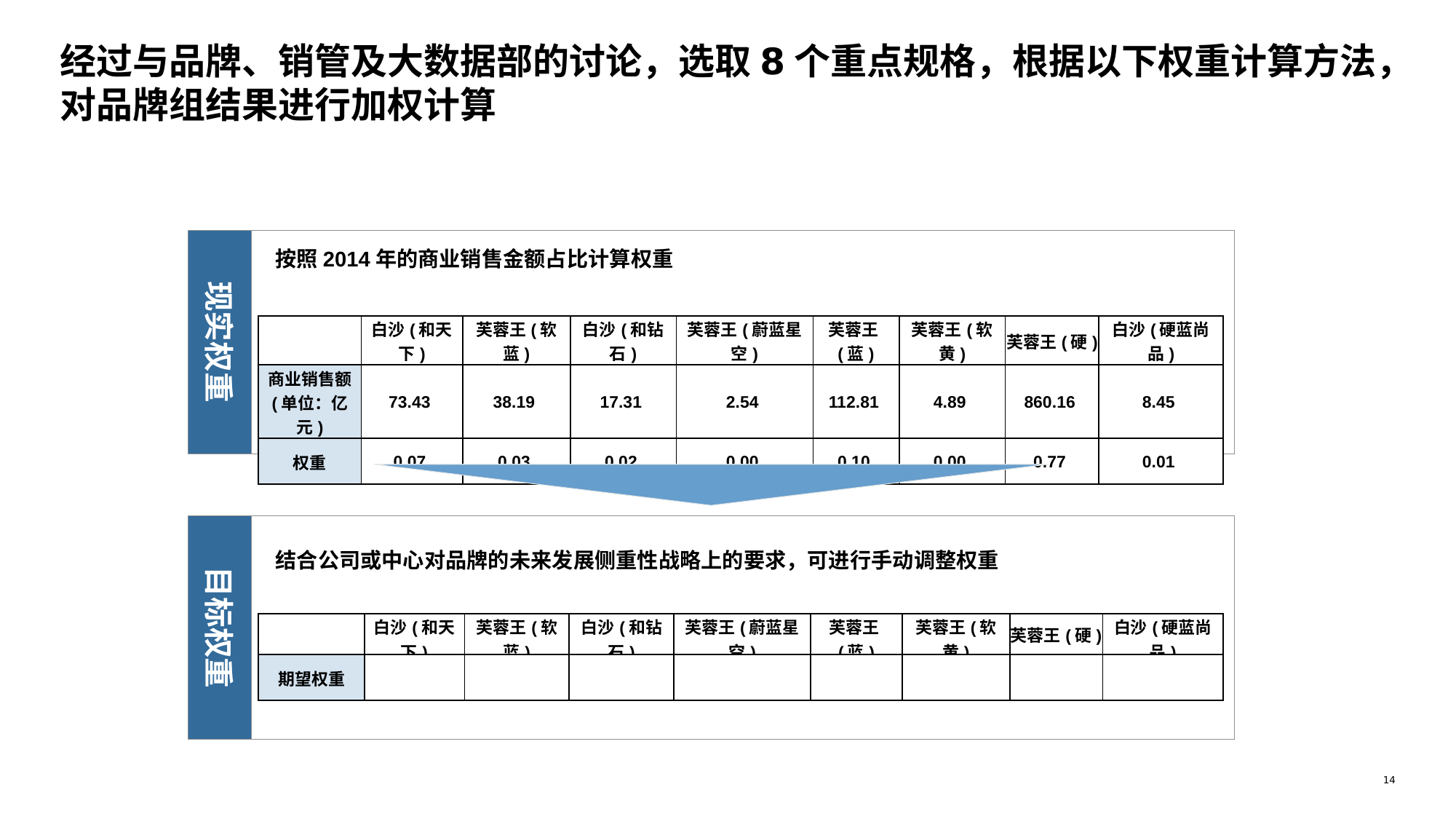

# 经过与品牌、销管及大数据部的讨论，选取8个重点规格，根据以下权重计算方法，对品牌组结果进行加权计算
现实权重

按照2014年的商业销售金额占比计算权重
|  | 白沙(和天下) | 芙蓉王(软蓝) | 白沙(和钻石) | 芙蓉王(蔚蓝星空) | 芙蓉王(蓝) | 芙蓉王(软黄) | 芙蓉王(硬) | 白沙(硬蓝尚品) |
| --- | --- | --- | --- | --- | --- | --- | --- | --- |
| 商业销售额 (单位：亿元) | 73.43 | 38.19 | 17.31 | 2.54 | 112.81 | 4.89 | 860.16 | 8.45 |
| 权重 | 0.07 | 0.03 | 0.02 | 0.00 | 0.10 | 0.00 | 0.77 | 0.01 |

目标权重

结合公司或中心对品牌的未来发展侧重性战略上的要求，可进行手动调整权重
|  | 白沙(和天下) | 芙蓉王(软蓝) | 白沙(和钻石) | 芙蓉王(蔚蓝星空) | 芙蓉王(蓝) | 芙蓉王(软黄) | 芙蓉王(硬) | 白沙(硬蓝尚品) |
| --- | --- | --- | --- | --- | --- | --- | --- | --- |
| 期望权重 |  |  |  |  |  |  |  |  |